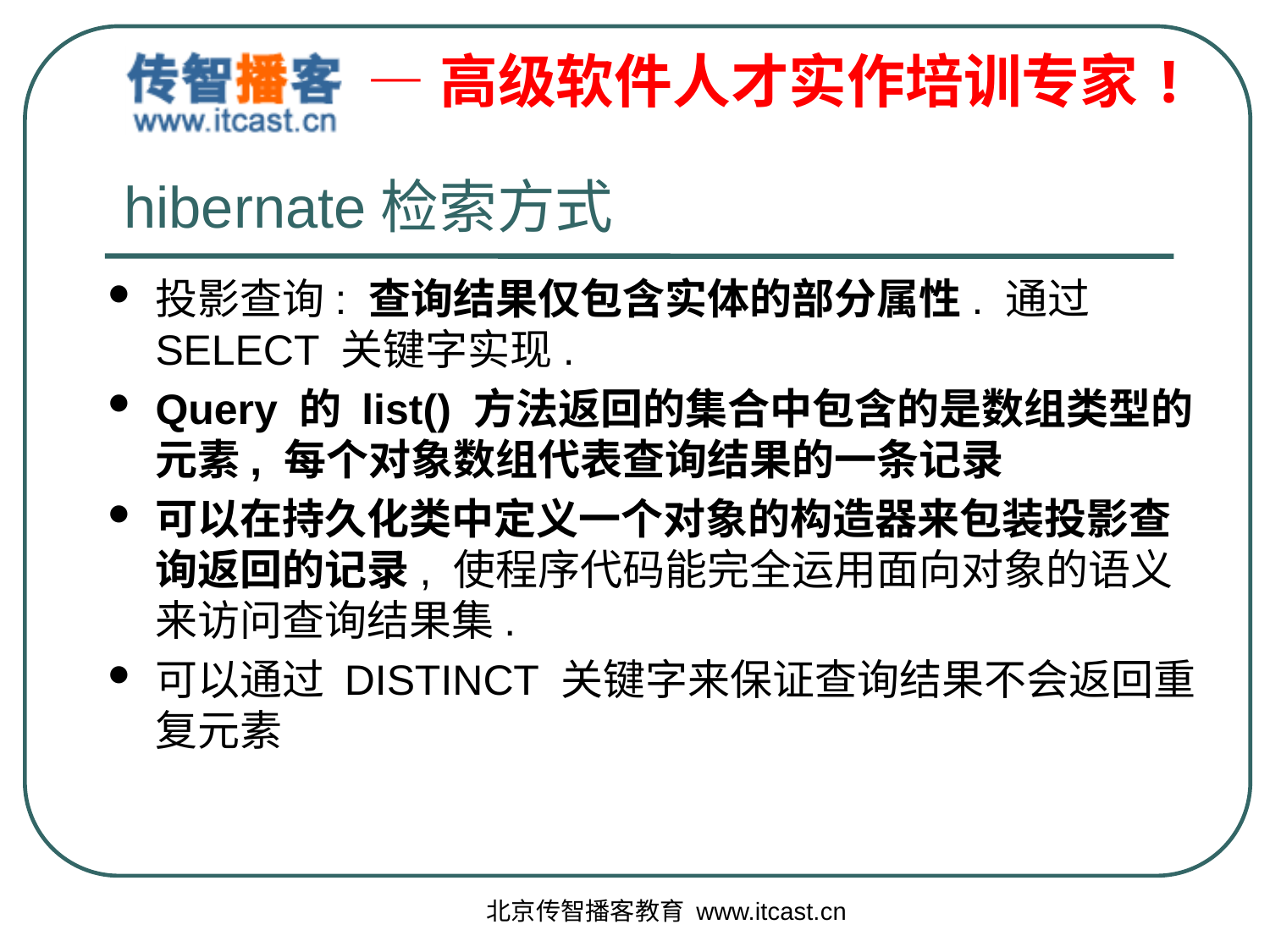

# hibernate检索方式
投影查询: 查询结果仅包含实体的部分属性. 通过 SELECT 关键字实现.
Query 的 list() 方法返回的集合中包含的是数组类型的元素, 每个对象数组代表查询结果的一条记录
可以在持久化类中定义一个对象的构造器来包装投影查询返回的记录, 使程序代码能完全运用面向对象的语义来访问查询结果集.
可以通过 DISTINCT 关键字来保证查询结果不会返回重复元素
北京传智播客教育 www.itcast.cn